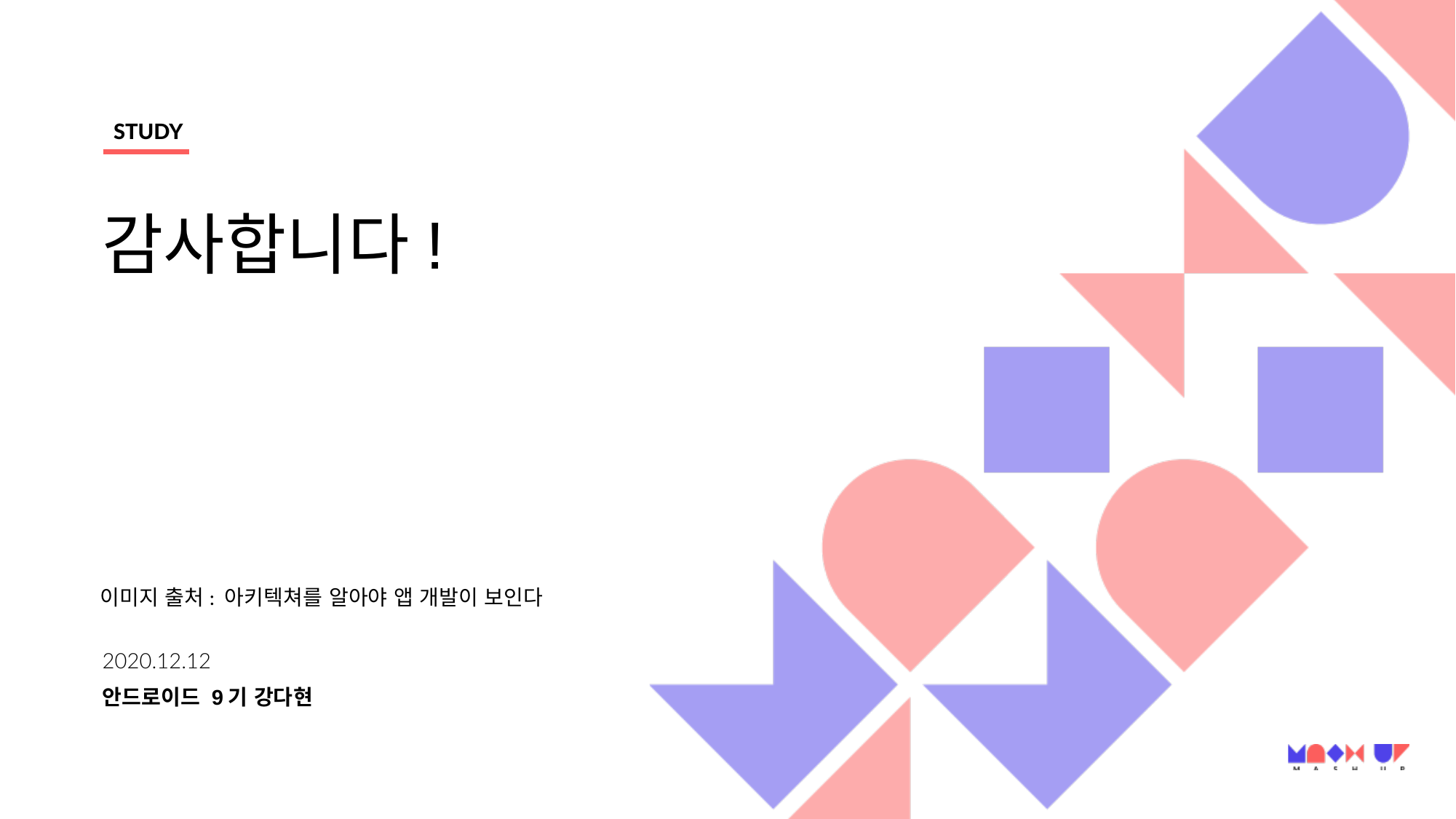

STUDY
# 감사합니다!
이미지 출처: 아키텍쳐를 알아야 앱 개발이 보인다
2020.12.12

안드로이드 9기 강다현